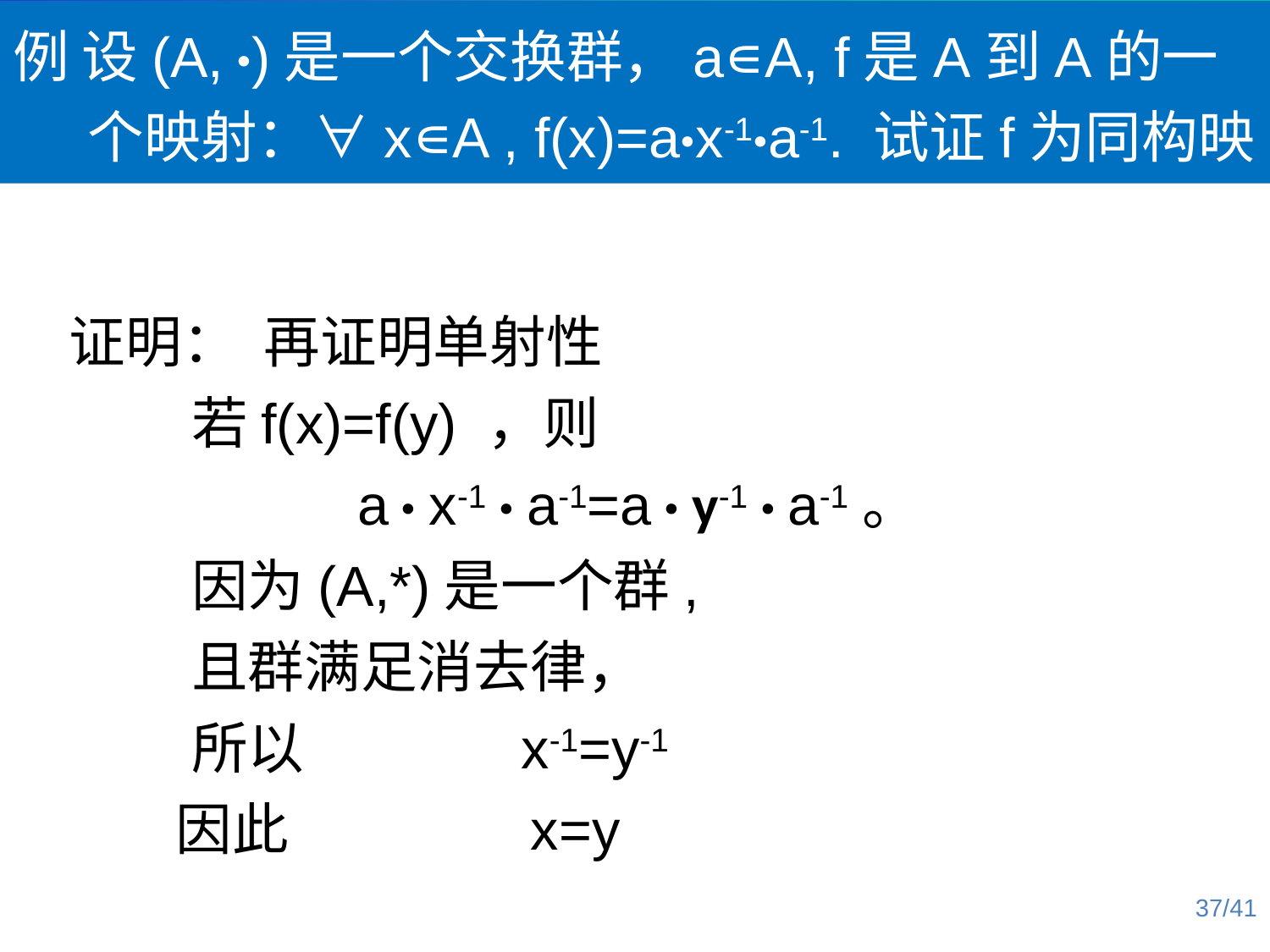

例 设(A, ·)是一个交换群，a∊A, f是A到A的一个映射：∀x∊A , f(x)=a·x-1·a-1. 试证f为同构映射。
。证明：  再证明单射性
             若f(x)=f(y) ，则
                      a · x-1 · a-1=a · y-1 · a-1。
             因为(A,*)是一个群,
             且群满足消去律，
             所以                x-1=y-1
                    因此                  x=y

37/41